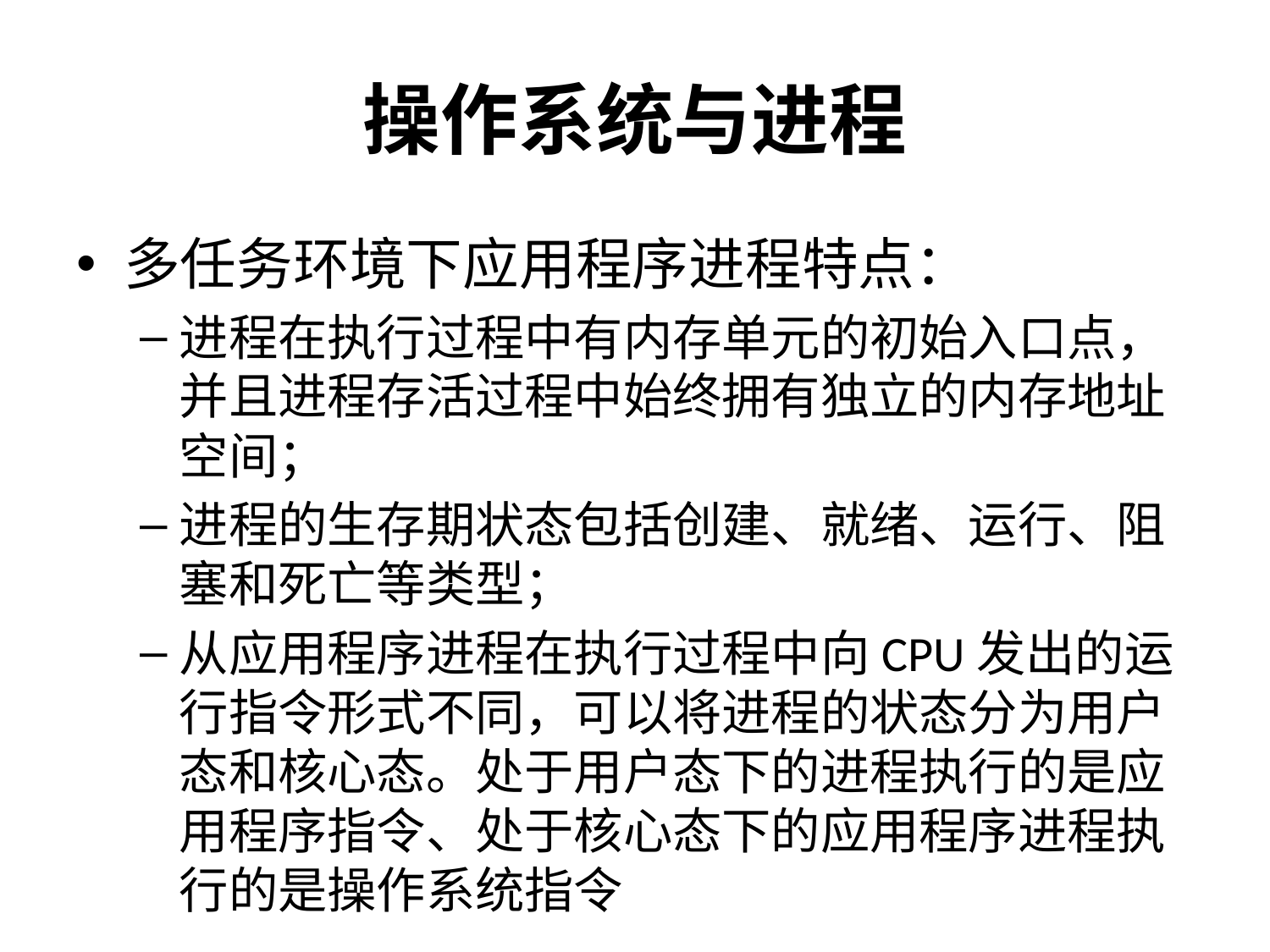

# 操作系统与进程
多任务环境下应用程序进程特点：
进程在执行过程中有内存单元的初始入口点，并且进程存活过程中始终拥有独立的内存地址空间；
进程的生存期状态包括创建、就绪、运行、阻塞和死亡等类型；
从应用程序进程在执行过程中向CPU发出的运行指令形式不同，可以将进程的状态分为用户态和核心态。处于用户态下的进程执行的是应用程序指令、处于核心态下的应用程序进程执行的是操作系统指令